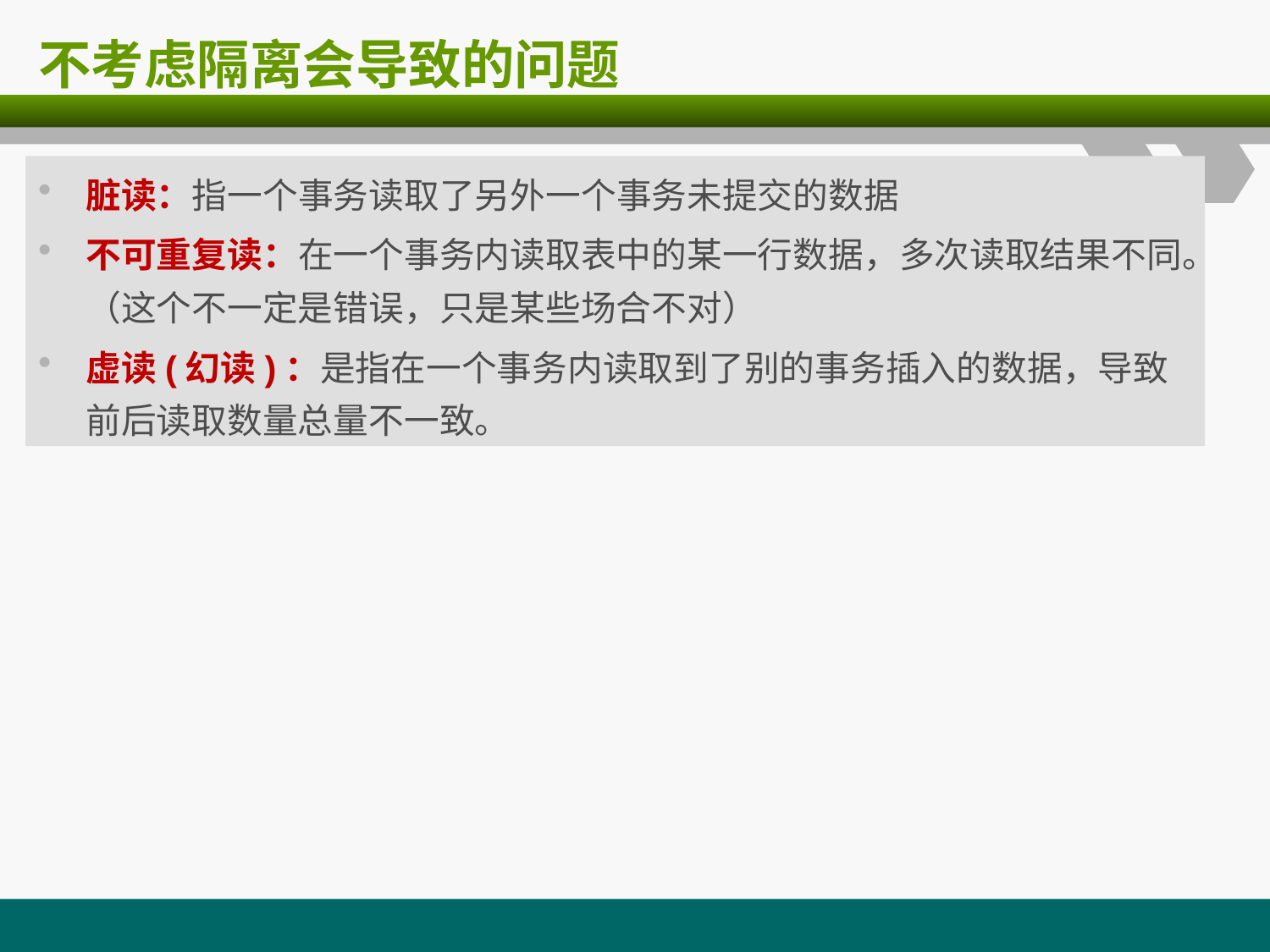

# 不考虑隔离会导致的问题
脏读：指一个事务读取了另外一个事务未提交的数据
不可重复读：在一个事务内读取表中的某一行数据，多次读取结果不同。（这个不一定是错误，只是某些场合不对）
虚读(幻读)：是指在一个事务内读取到了别的事务插入的数据，导致前后读取数量总量不一致。